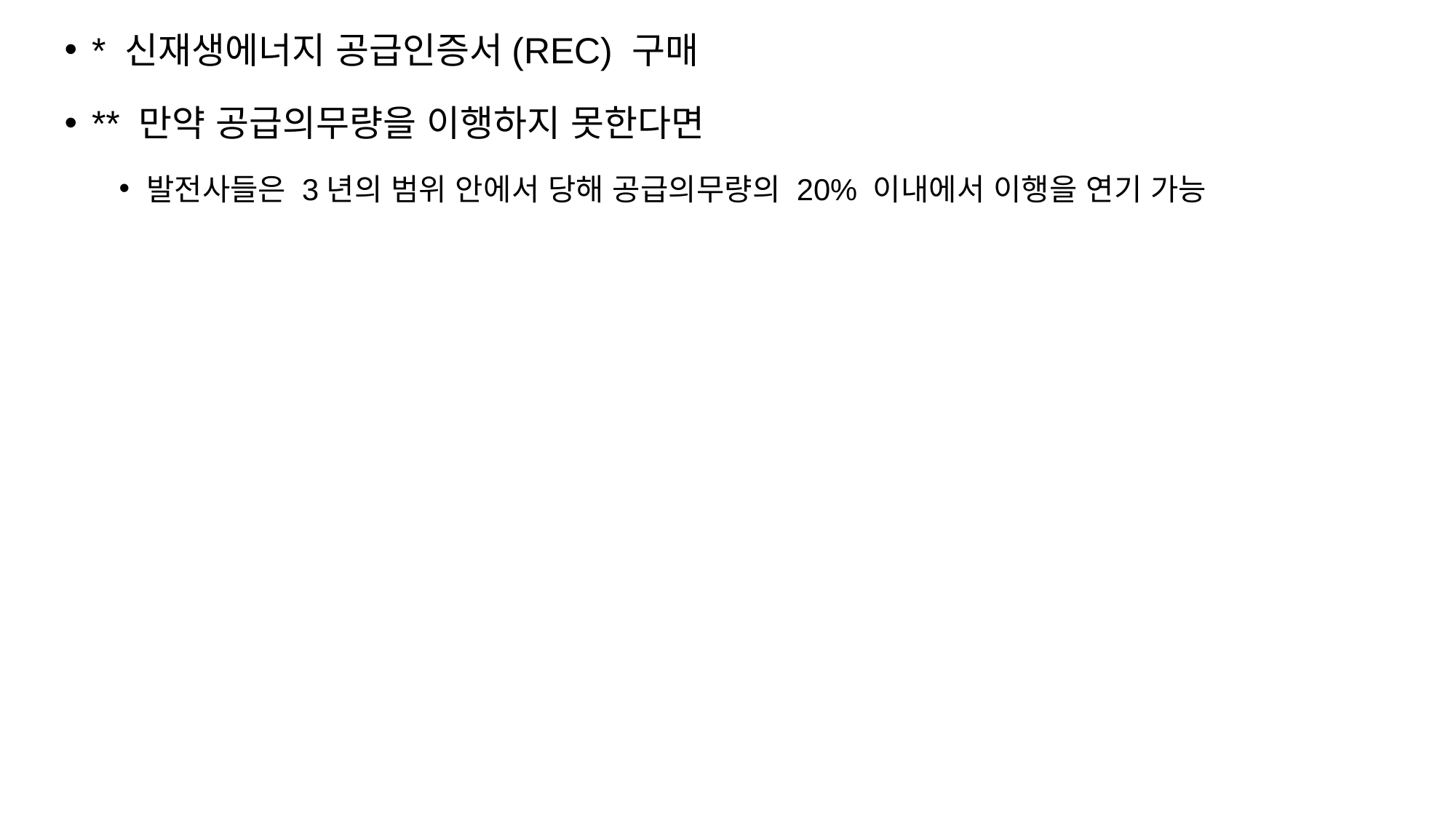

* 신재생에너지 공급인증서(REC) 구매
** 만약 공급의무량을 이행하지 못한다면
발전사들은 3년의 범위 안에서 당해 공급의무량의 20% 이내에서 이행을 연기 가능